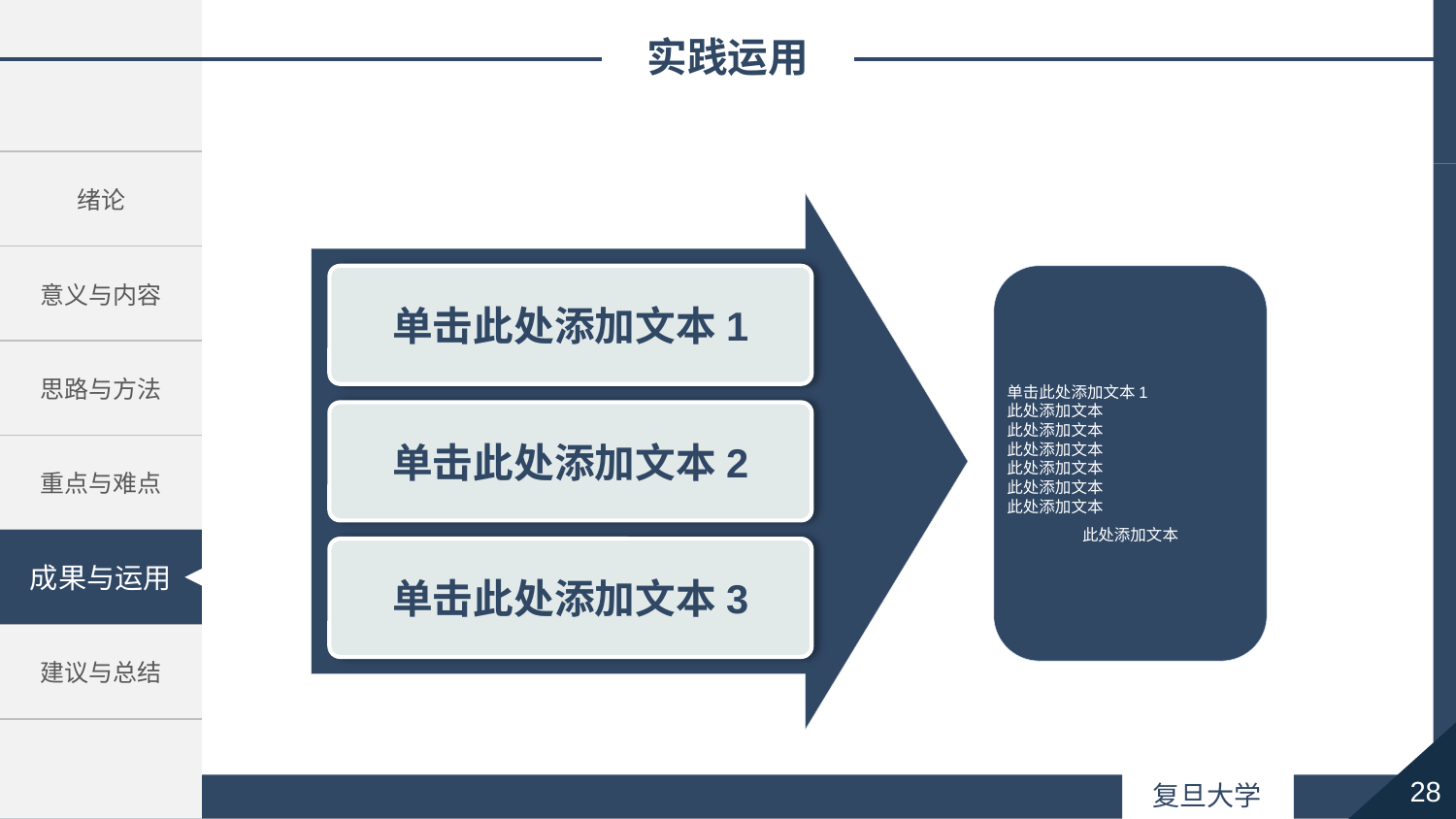

实践运用

单击此处添加文本1
单击此处添加文本1
此处添加文本
此处添加文本
此处添加文本
此处添加文本
此处添加文本
此处添加文本
此处添加文本
单击此处添加文本2
单击此处添加文本3